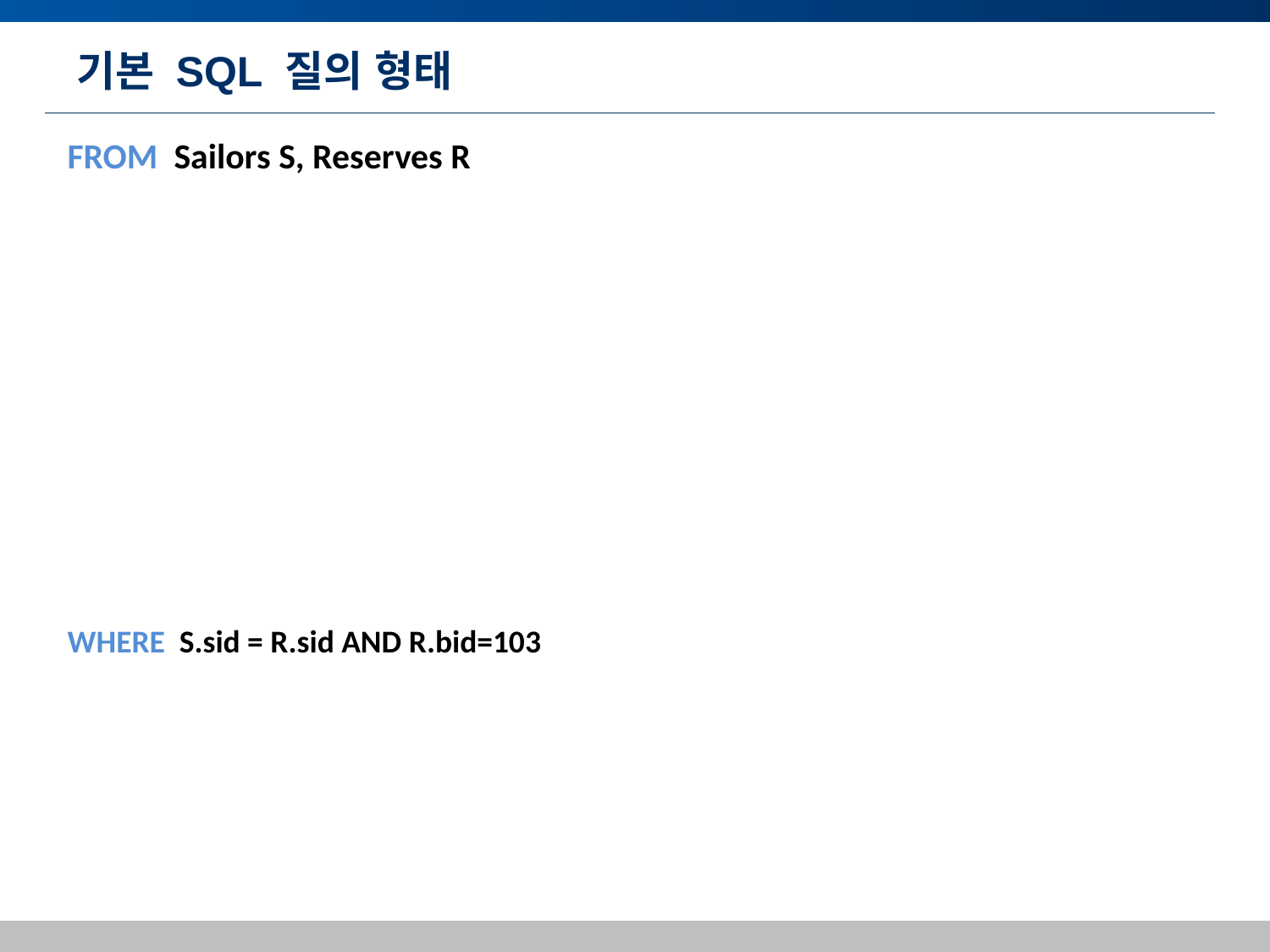

# 기본 SQL 질의 형태
FROM  Sailors S, Reserves R

WHERE  S.sid = R.sid AND R.bid=103